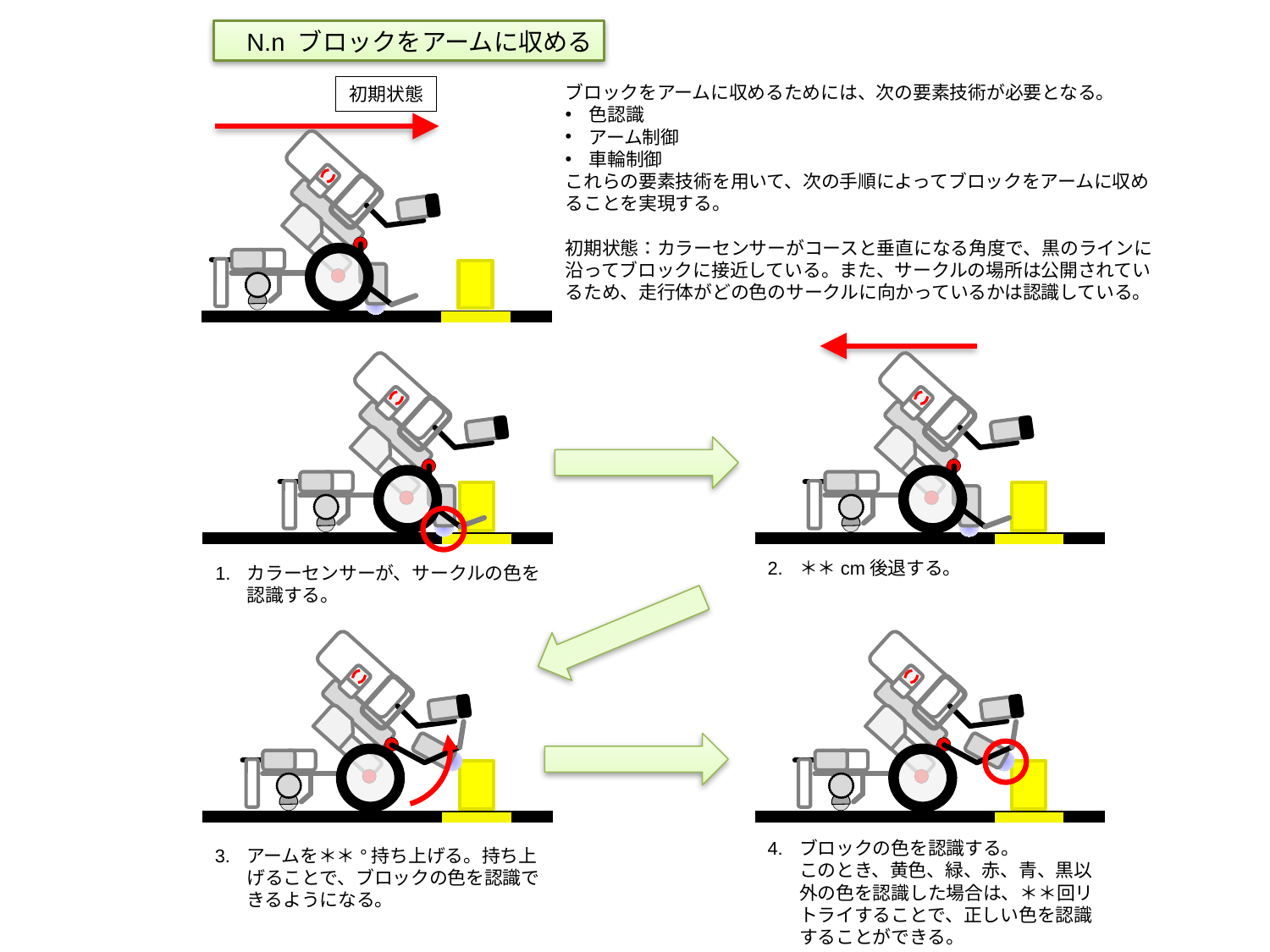

N.n ブロックをアームに収める
ブロックをアームに収めるためには、次の要素技術が必要となる。
色認識
アーム制御
車輪制御
これらの要素技術を用いて、次の手順によってブロックをアームに収めることを実現する。

初期状態：カラーセンサーがコースと垂直になる角度で、黒のラインに沿ってブロックに接近している。また、サークルの場所は公開されているため、走行体がどの色のサークルに向かっているかは認識している。
初期状態

＊＊cm後退する。
カラーセンサーが、サークルの色を認識する。

ブロックの色を認識する。
このとき、黄色、緑、赤、青、黒以外の色を認識した場合は、＊＊回リトライすることで、正しい色を認識することができる。
アームを＊＊°持ち上げる。持ち上げることで、ブロックの色を認識できるようになる。